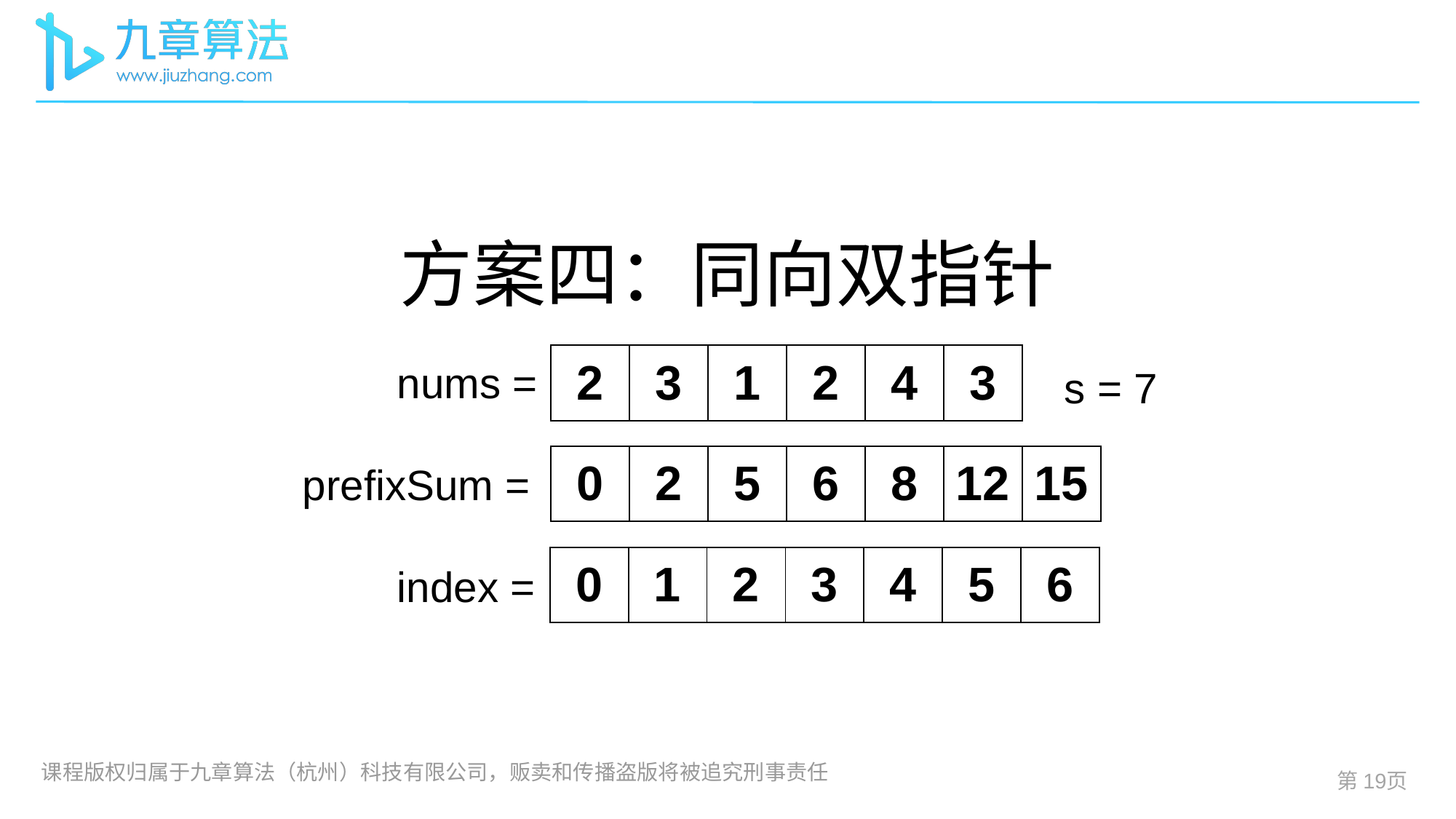

# 方案四：同向双指针
| 2 | 3 | 1 | 2 | 4 | 3 |
| --- | --- | --- | --- | --- | --- |
        nums =

prefixSum =

        index =
s = 7

| 0 | 2 | 5 | 6 | 8 | 12 | 15 |
| --- | --- | --- | --- | --- | --- | --- |
| 0 | 1 | 2 | 3 | 4 | 5 | 6 |
| --- | --- | --- | --- | --- | --- | --- |
第19页